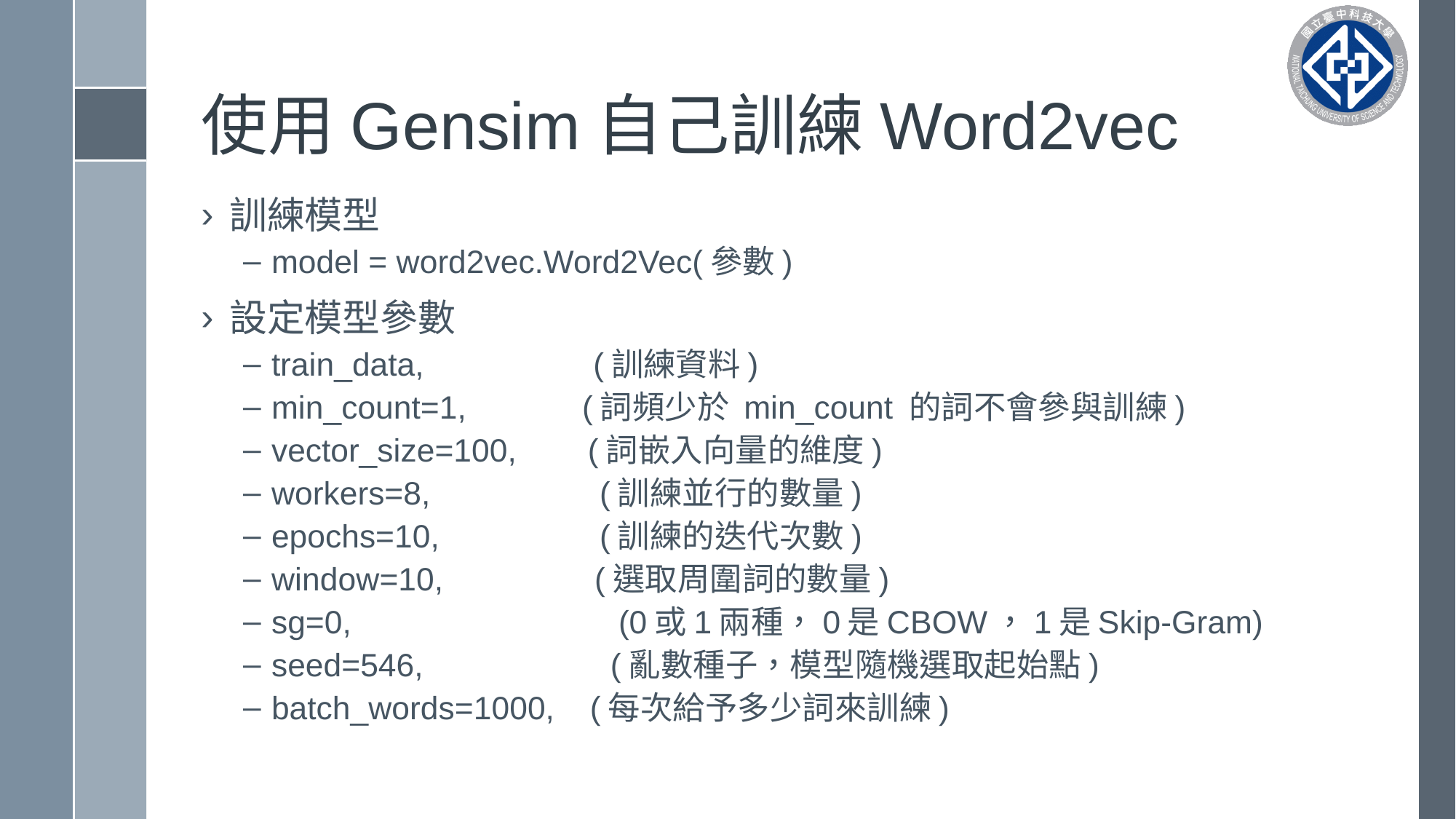

# 使用Gensim自己訓練Word2vec
訓練模型
model = word2vec.Word2Vec(參數)
設定模型參數
train_data,                   (訓練資料)
min_count=1,             (詞頻少於 min_count 的詞不會參與訓練)
vector_size=100,        (詞嵌入向量的維度)
workers=8,                   (訓練並行的數量)
epochs=10,                  (訓練的迭代次數)
window=10,                 (選取周圍詞的數量)
sg=0,                              (0或1兩種，0是CBOW，1是Skip-Gram)
seed=546,                     (亂數種子，模型隨機選取起始點)
batch_words=1000,    (每次給予多少詞來訓練)